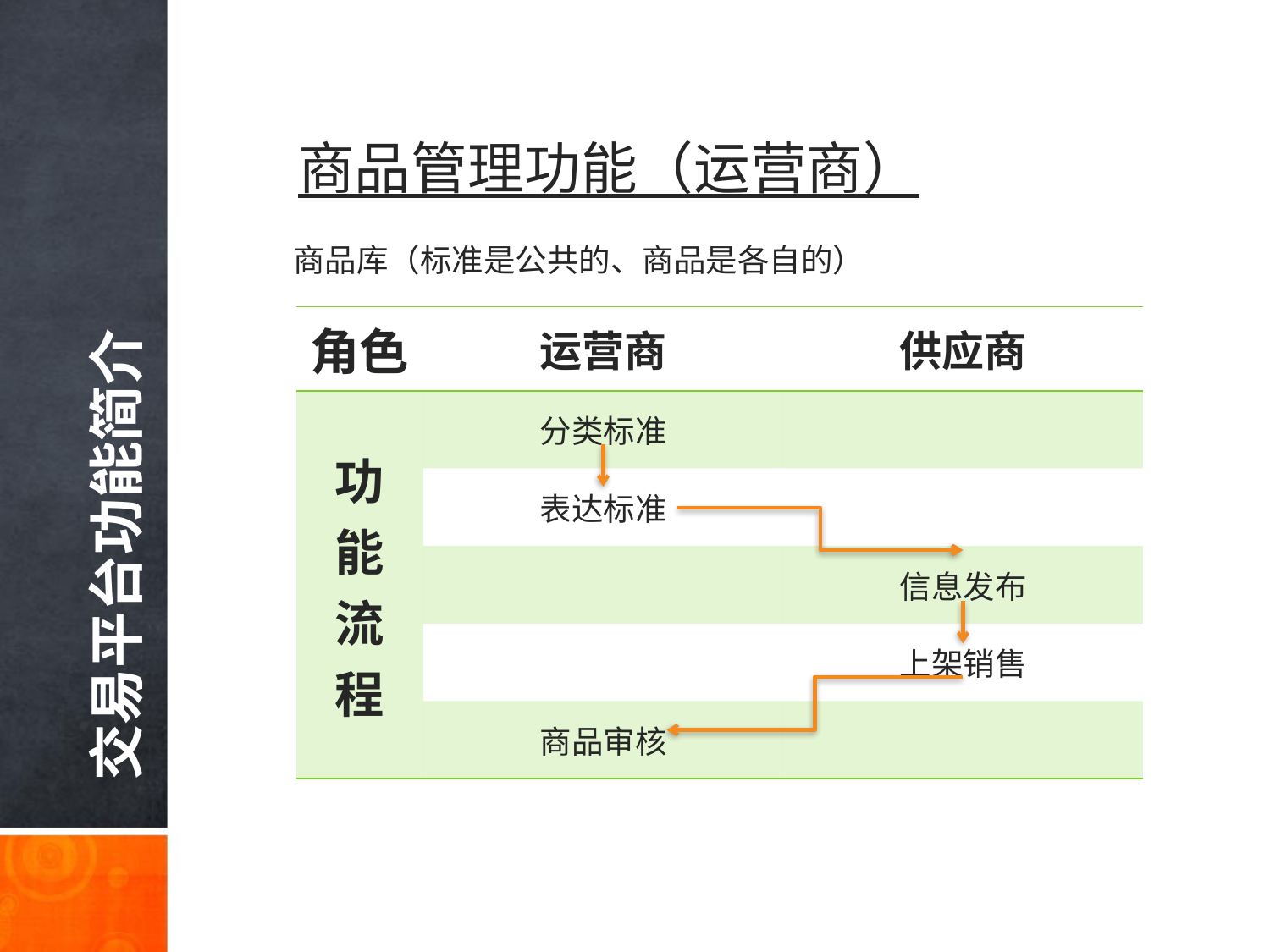

商品管理功能（运营商）
商品库（标准是公共的、商品是各自的）
| 角色 | 运营商 | 供应商 |
| --- | --- | --- |
| 功 能 流 程 | 分类标准 |  |
|  | 表达标准 |  |
|  |  | 信息发布 |
|  |  | 上架销售 |
|  | 商品审核 |  |
交易平台功能简介